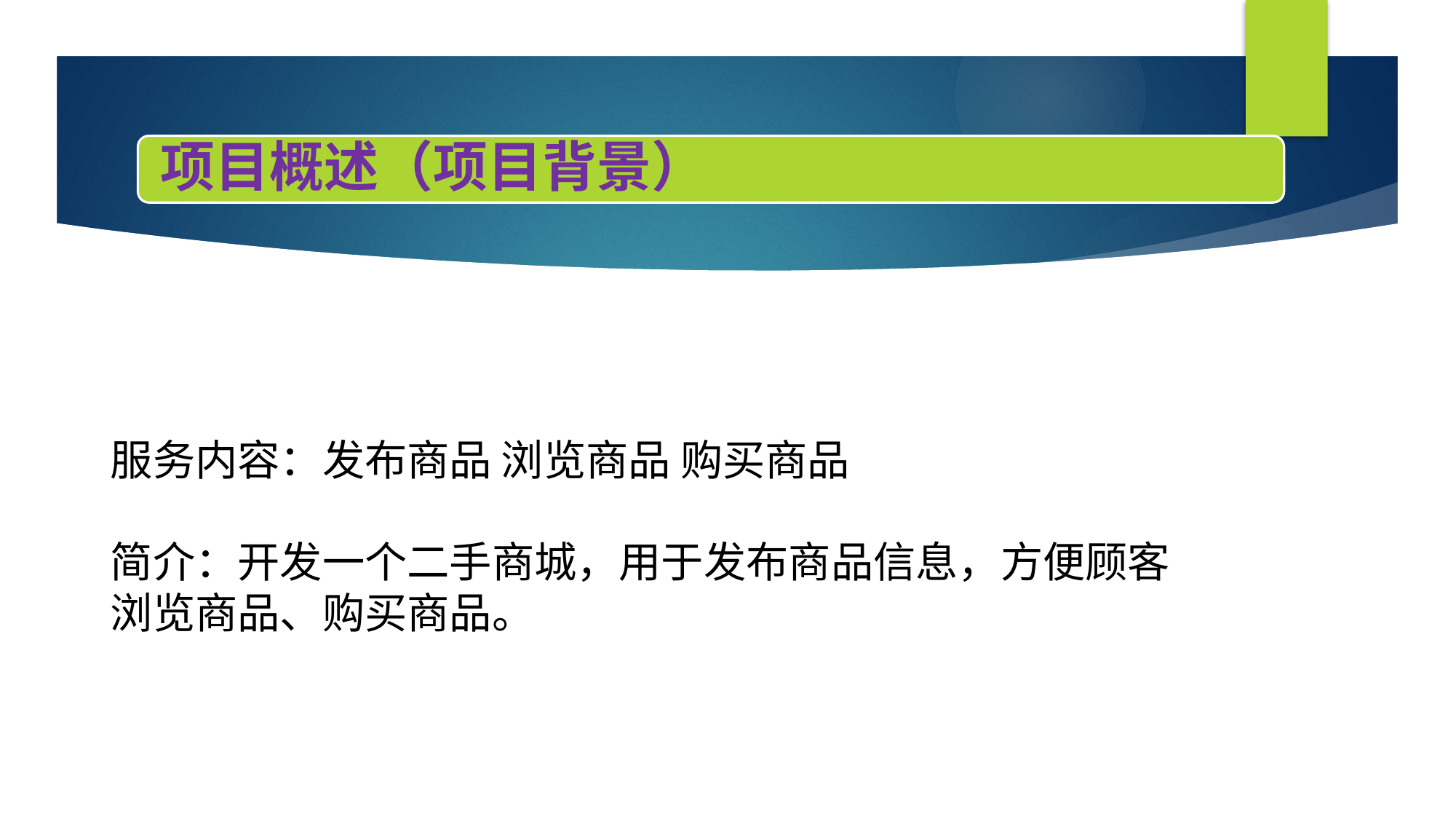

项目概述（项目背景）

服务内容：发布商品 浏览商品 购买商品

简介：开发一个二手商城，用于发布商品信息，方便顾客
浏览商品、购买商品。